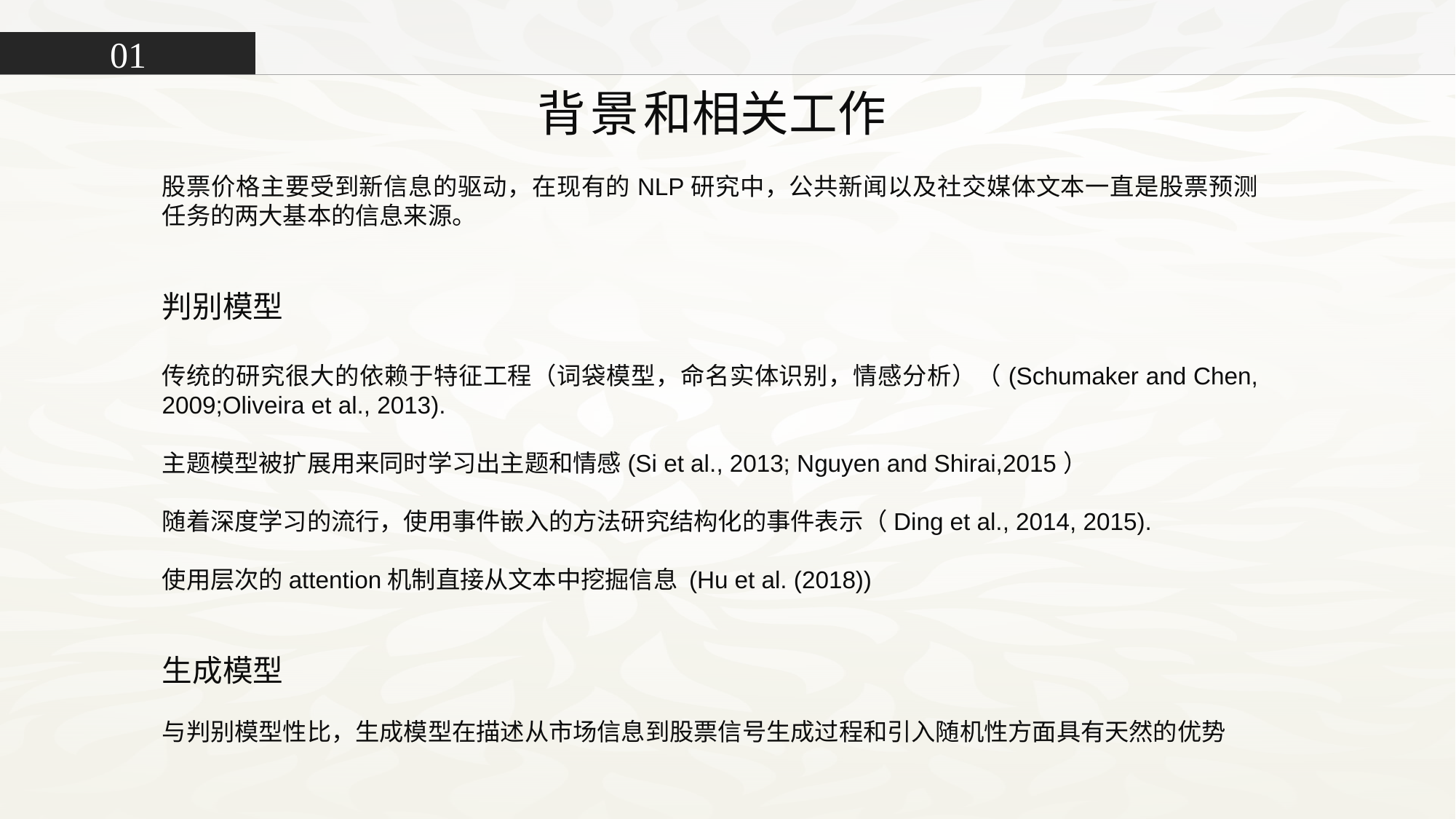

01
背景和相关工作
股票价格主要受到新信息的驱动，在现有的NLP研究中，公共新闻以及社交媒体文本一直是股票预测任务的两大基本的信息来源。

判别模型

传统的研究很大的依赖于特征工程（词袋模型，命名实体识别，情感分析）（(Schumaker and Chen, 2009;Oliveira et al., 2013).

主题模型被扩展用来同时学习出主题和情感(Si et al., 2013; Nguyen and Shirai,2015）

随着深度学习的流行，使用事件嵌入的方法研究结构化的事件表示（Ding et al., 2014, 2015).

使用层次的attention机制直接从文本中挖掘信息 (Hu et al. (2018))

生成模型

与判别模型性比，生成模型在描述从市场信息到股票信号生成过程和引入随机性方面具有天然的优势